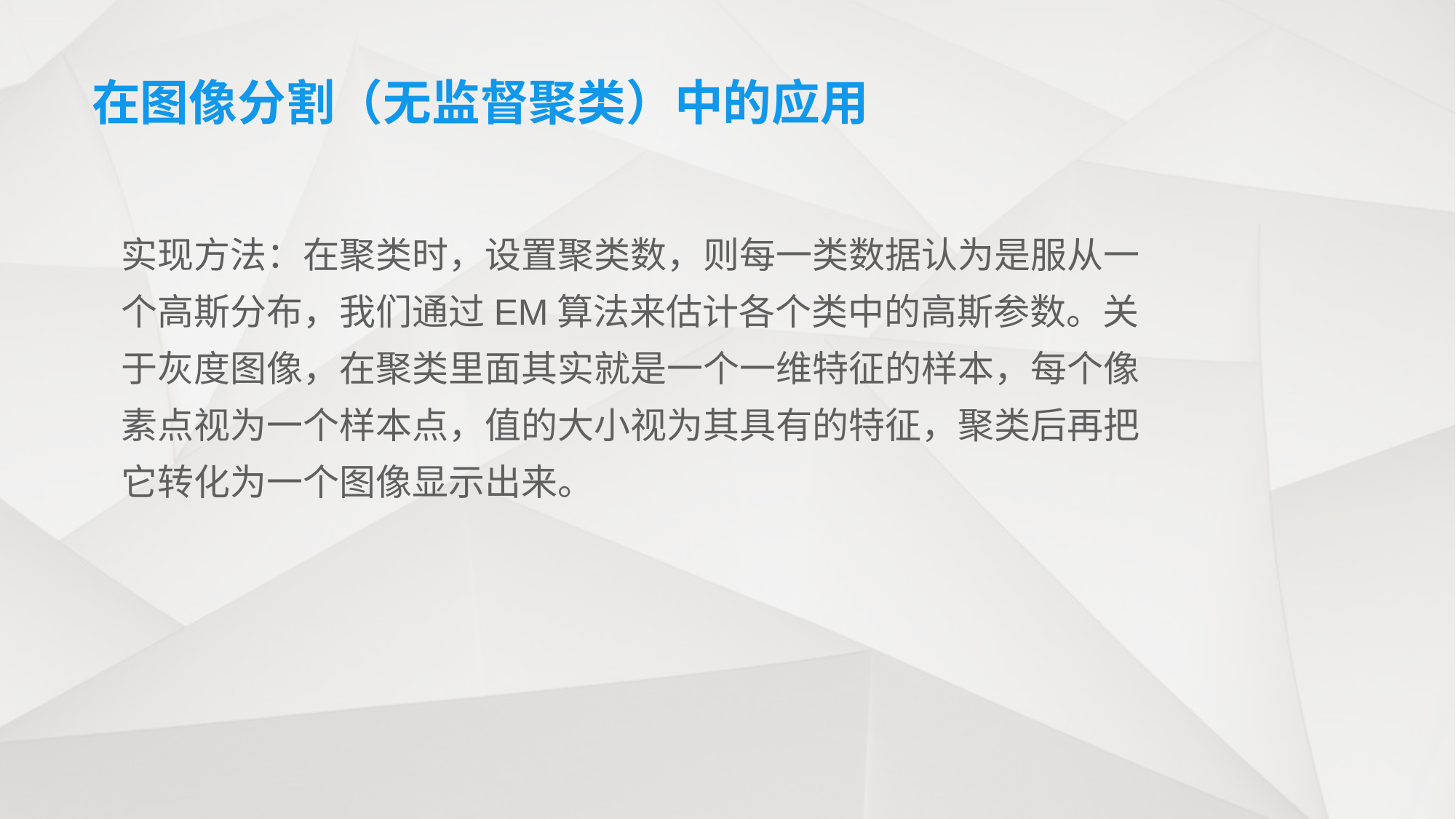

# 在图像分割（无监督聚类）中的应用
实现方法：在聚类时，设置聚类数，则每一类数据认为是服从一个高斯分布，我们通过EM算法来估计各个类中的高斯参数。关于灰度图像，在聚类里面其实就是一个一维特征的样本，每个像素点视为一个样本点，值的大小视为其具有的特征，聚类后再把它转化为一个图像显示出来。